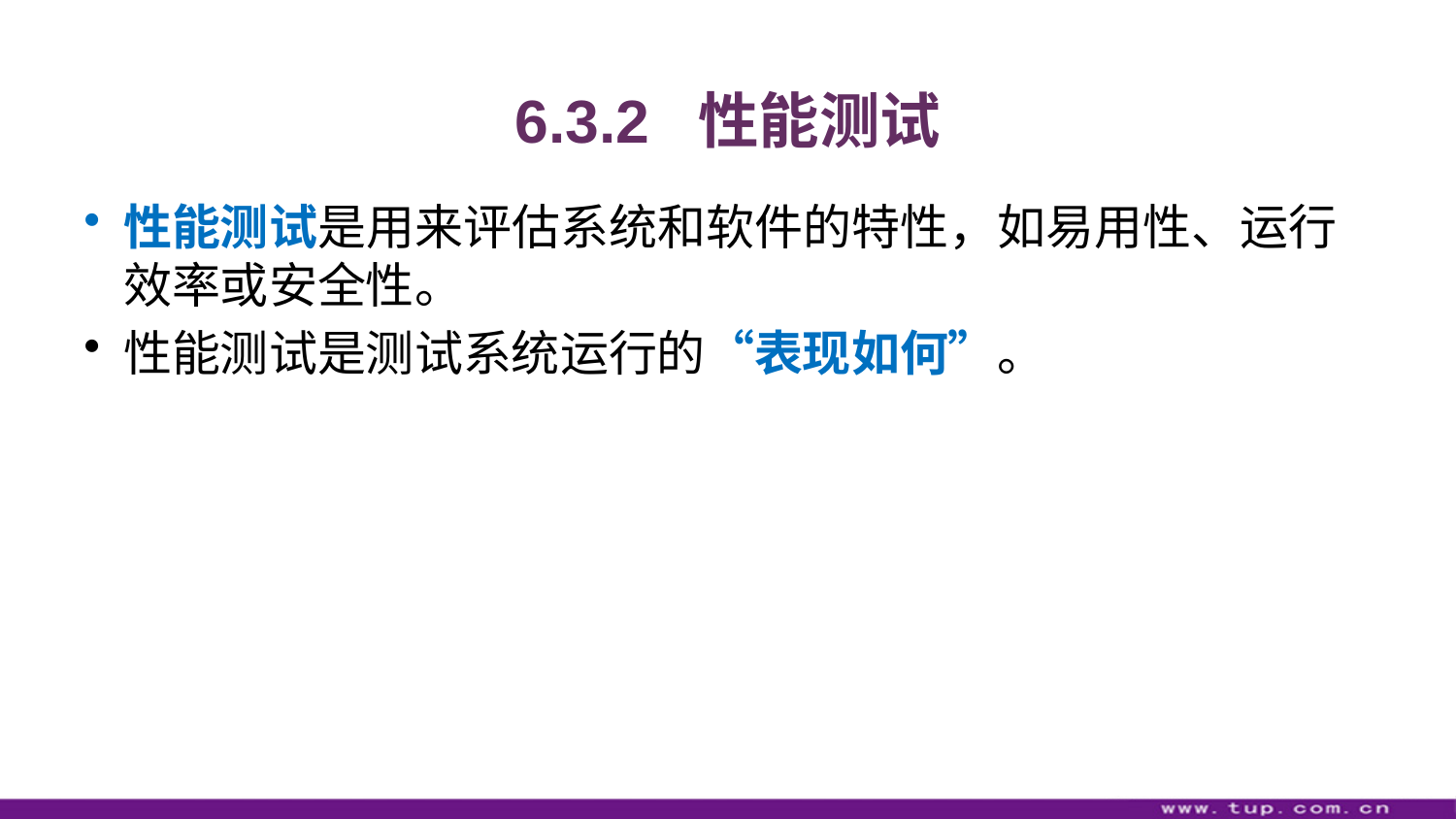

# 6.3.2  性能测试
性能测试是用来评估系统和软件的特性，如易用性、运行效率或安全性。
性能测试是测试系统运行的“表现如何”。